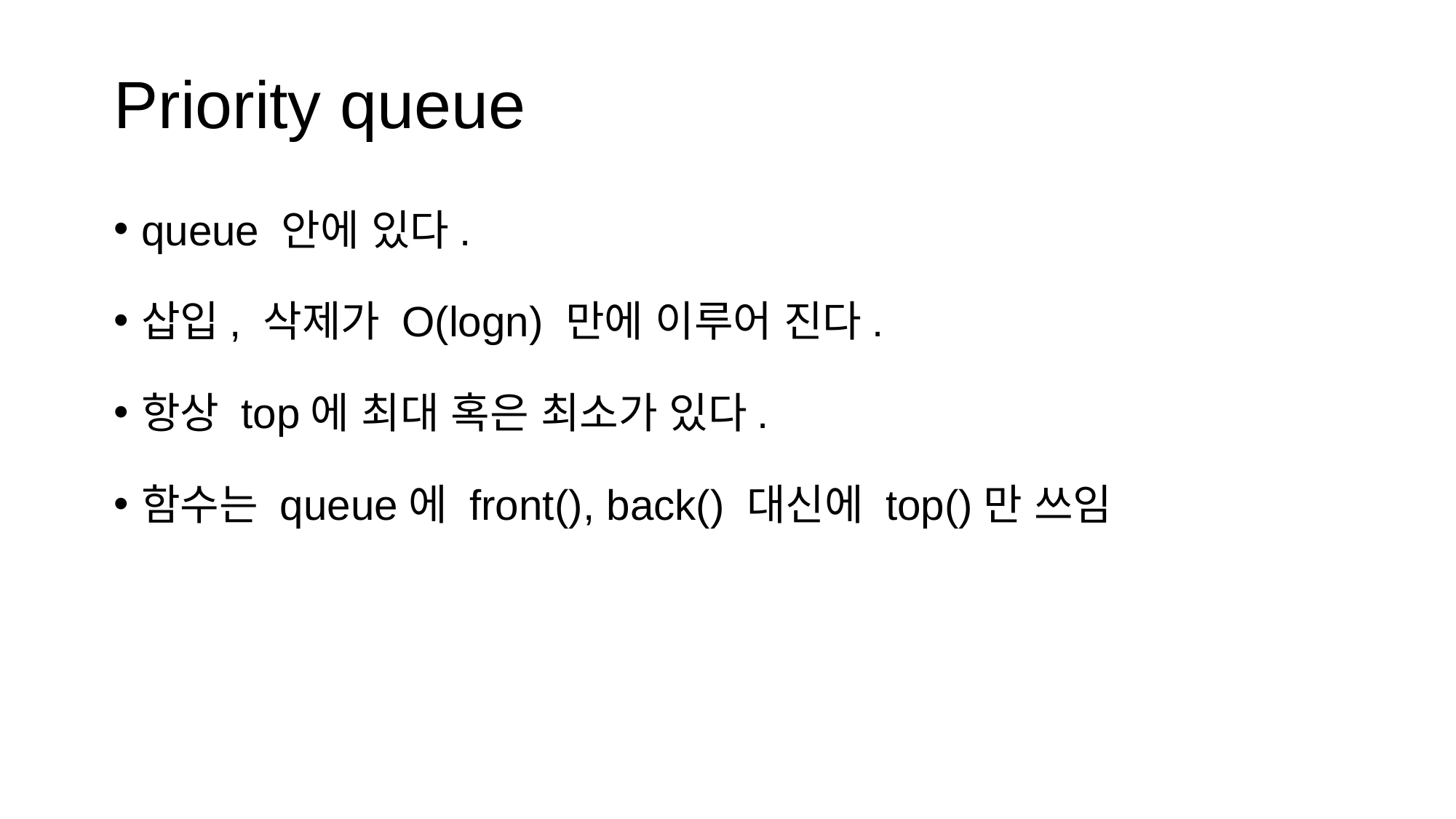

# Priority queue
queue 안에 있다.
삽입, 삭제가 O(logn) 만에 이루어 진다.
항상 top에 최대 혹은 최소가 있다.
함수는 queue에 front(), back() 대신에 top()만 쓰임